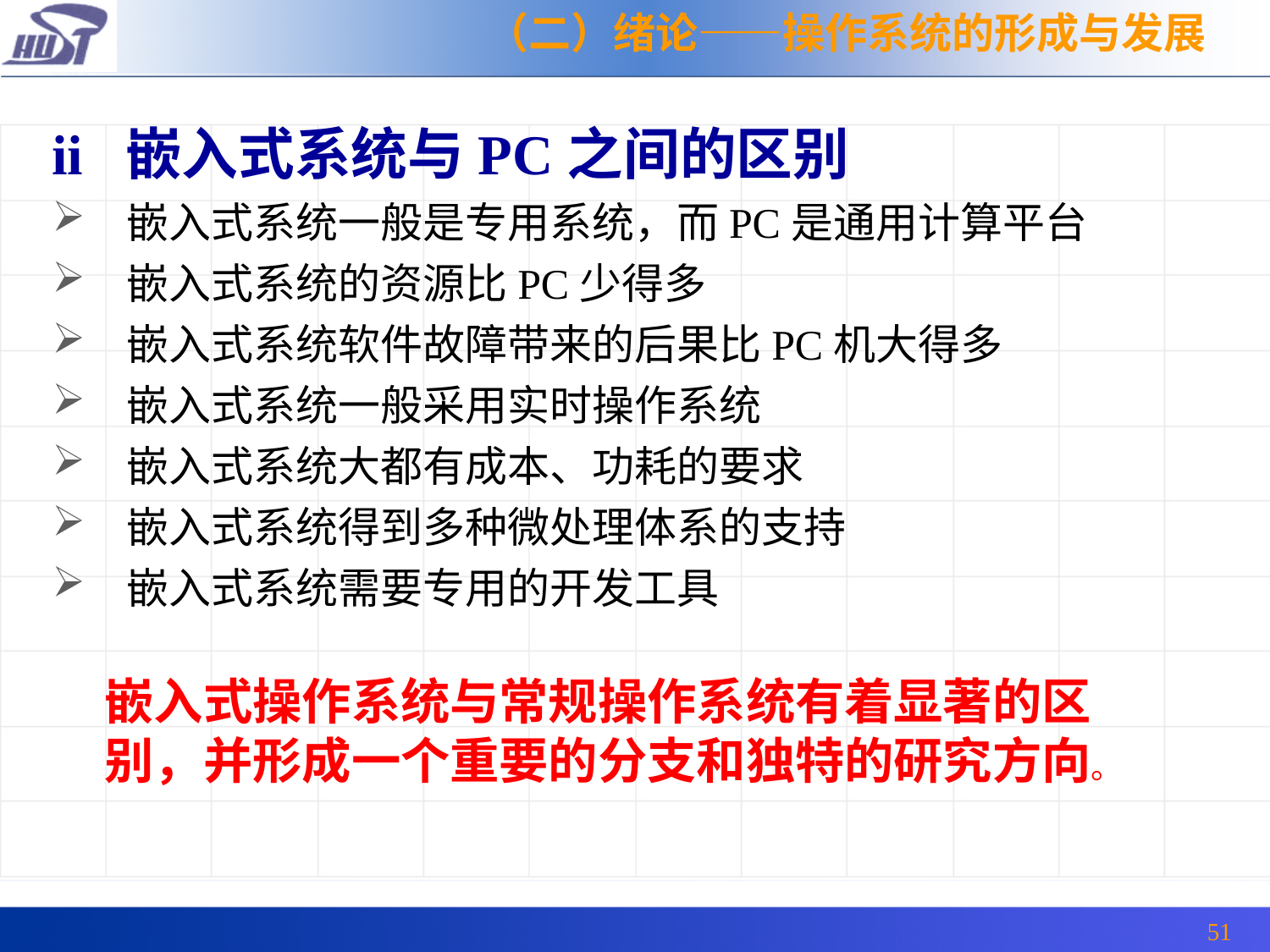

（二）绪论——操作系统的形成与发展
ii  嵌入式系统与PC之间的区别
嵌入式系统一般是专用系统，而PC是通用计算平台
嵌入式系统的资源比PC少得多
嵌入式系统软件故障带来的后果比PC机大得多
嵌入式系统一般采用实时操作系统
嵌入式系统大都有成本、功耗的要求
嵌入式系统得到多种微处理体系的支持
嵌入式系统需要专用的开发工具
嵌入式操作系统与常规操作系统有着显著的区别，并形成一个重要的分支和独特的研究方向。
51